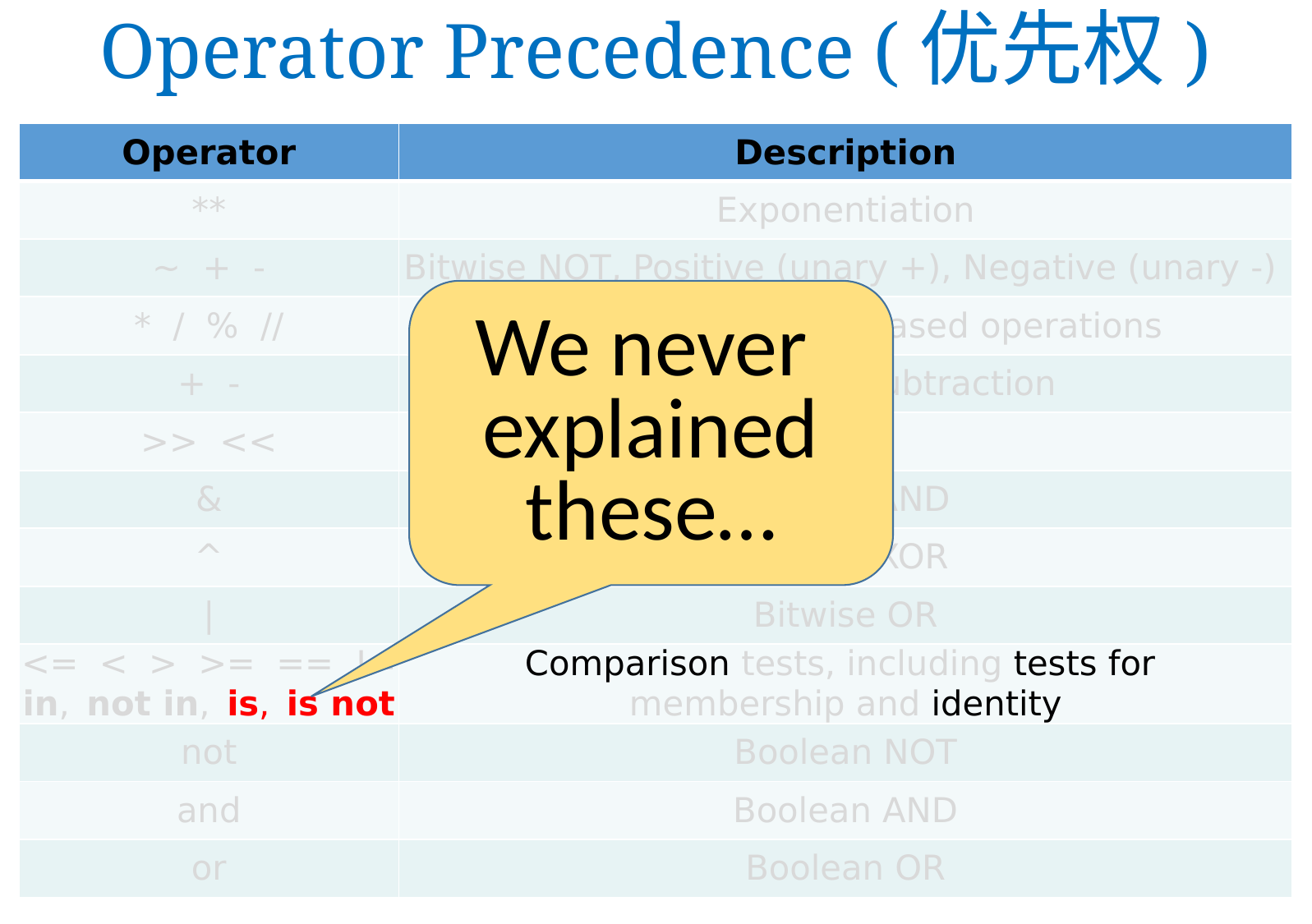

Operator Precedence (优先权)
| Operator | Description |
| --- | --- |
| \*\* | Exponentiation |
| ~ + - | Bitwise NOT, Positive (unary +), Negative (unary -) |
| \* / % // | Multiply and divide-based operations |
| + - | Addition and subtraction |
| >> << | Shifts |
| & | Bitwise AND |
| ^ | Bitwise XOR |
| | | Bitwise OR |
| <= < > >= == != in, not in, is, is not | Comparison tests, including tests for membership and identity |
| not | Boolean NOT |
| and | Boolean AND |
| or | Boolean OR |
We never
explained these…